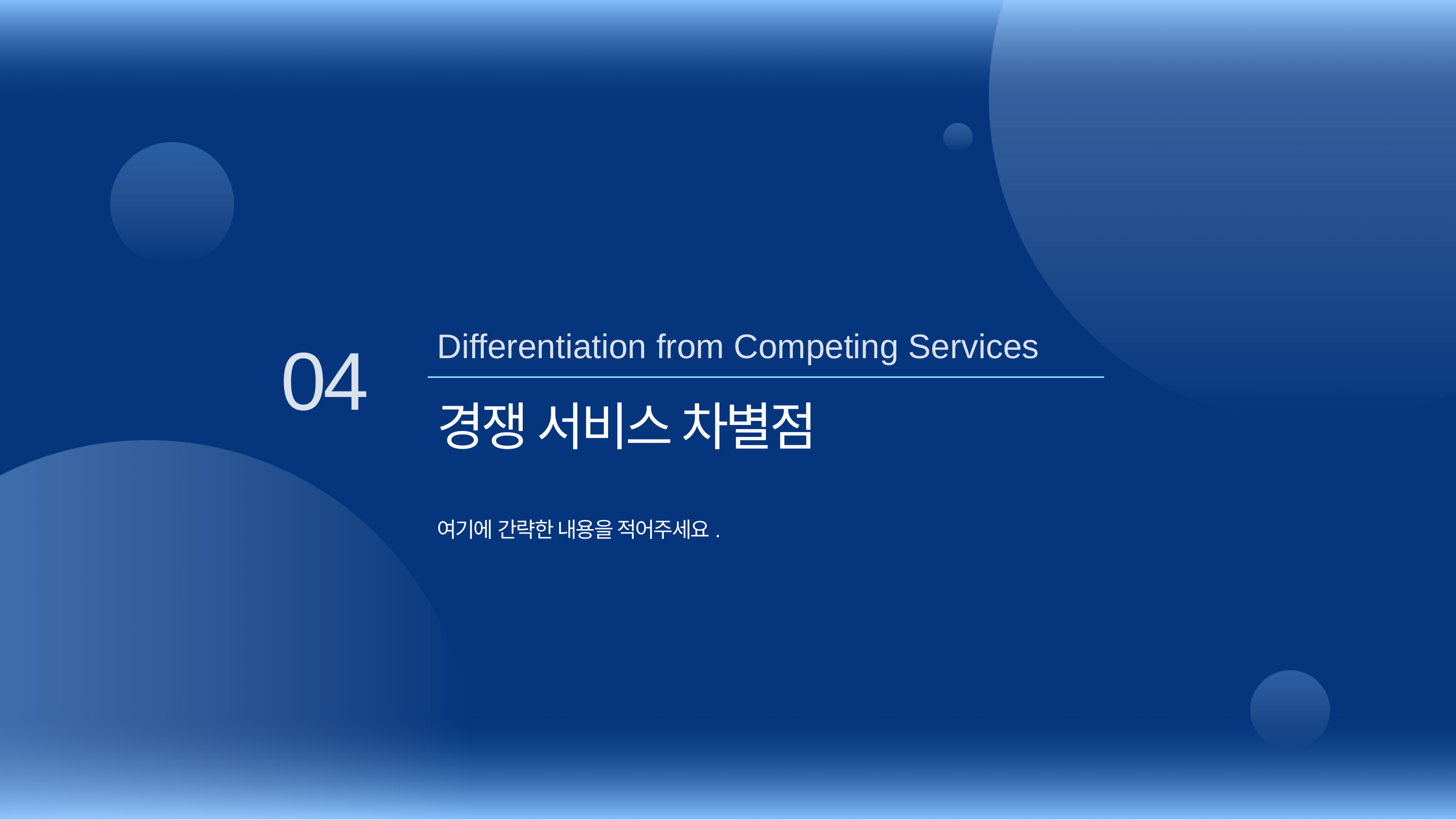

Differentiation from Competing Services
04
경쟁 서비스 차별점
여기에 간략한 내용을 적어주세요.